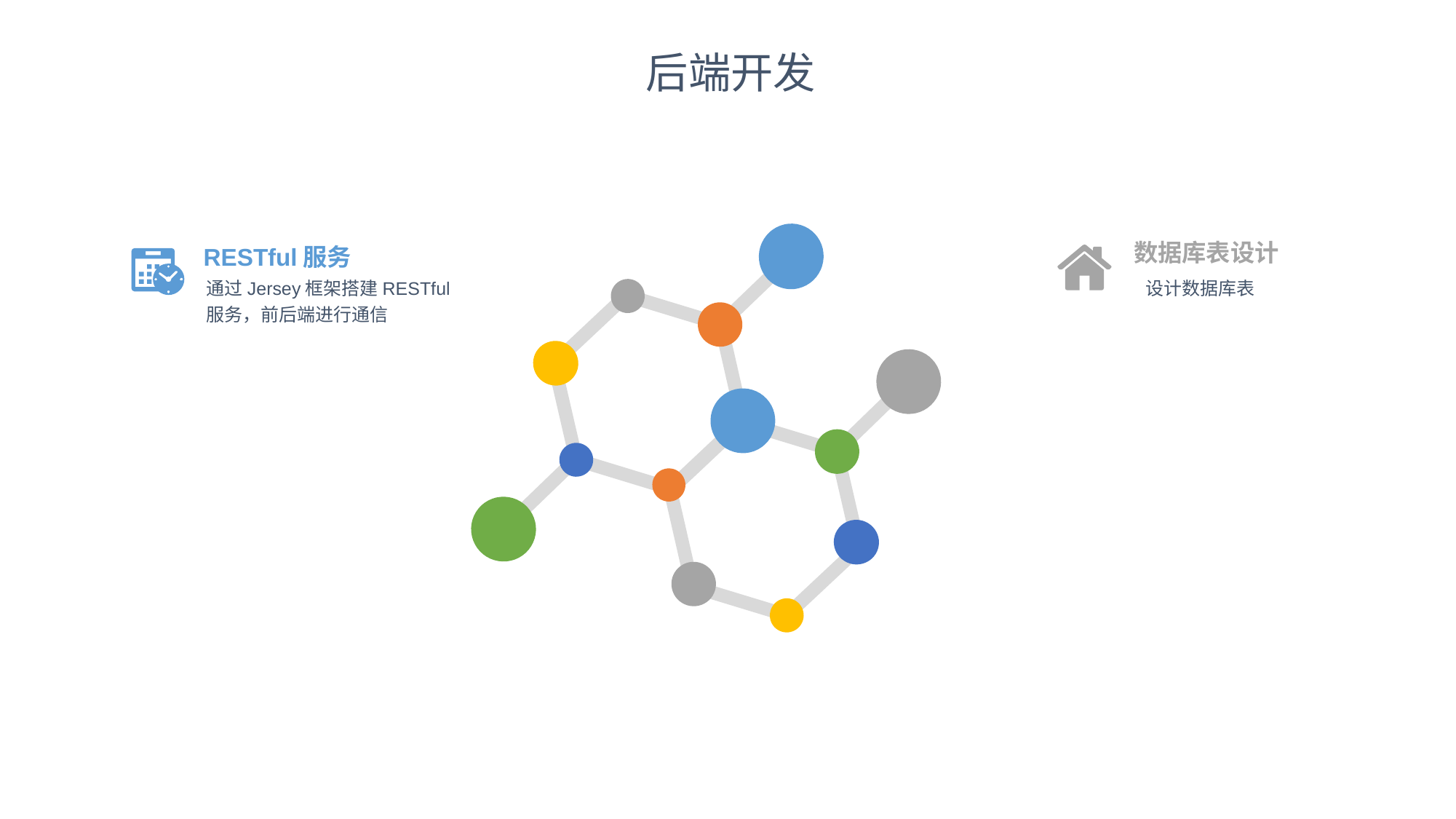

后端开发

数据库表设计
RESTful服务

设计数据库表
通过Jersey框架搭建RESTful服务，前后端进行通信